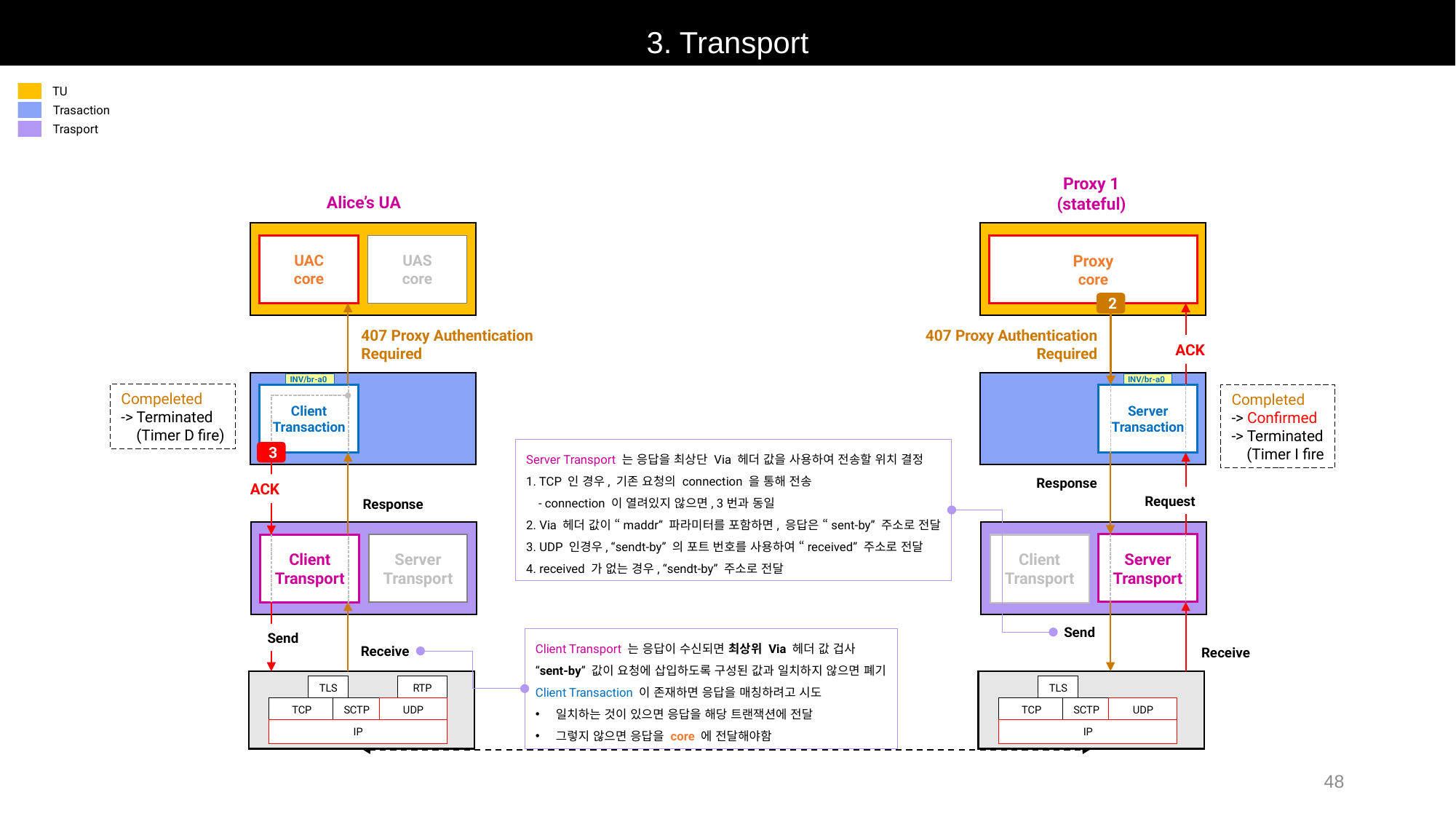

# 3. Transport
TU

Trasaction
Trasport
Proxy 1
(stateful)
Alice’s UA

UAC
core
UAS
core
Proxy
core
2
407 Proxy Authentication
Required
407 Proxy Authentication
Required
ACK

Client
Transaction

INV/br-a0
INV/br-a0
Compeleted
-> Terminated
    (Timer D fire)
Completed
-> Confirmed
-> Terminated
    (Timer I fire
Server
Transaction
Server Transport 는 응답을 최상단 Via 헤더 값을 사용하여 전송할 위치 결정
1. TCP 인 경우, 기존 요청의 connection 을 통해 전송
    - connection 이 열려있지 않으면, 3번과 동일
2. Via 헤더 값이 “maddr” 파라미터를 포함하면, 응답은 “sent-by” 주소로 전달
3. UDP 인경우, “sendt-by” 의 포트 번호를 사용하여 “received” 주소로 전달
4. received 가 없는 경우, “sendt-by” 주소로 전달
3
Response
ACK
Request
Response

Server
Transport
Client
Transport

Server
Transport
Client
Transport
Send
Send
Client Transport 는 응답이 수신되면 최상위 Via 헤더 값 겁사
“sent-by” 값이 요청에 삽입하도록 구성된 값과 일치하지 않으면 폐기
Client Transaction 이 존재하면 응답을 매칭하려고 시도
일치하는 것이 있으면 응답을 해당 트랜잭션에 전달
그렇지 않으면 응답을 core 에 전달해야함
Receive
Receive

TLS
RTP
TCP
SCTP
UDP
IP

TLS
TCP
SCTP
UDP
IP
48